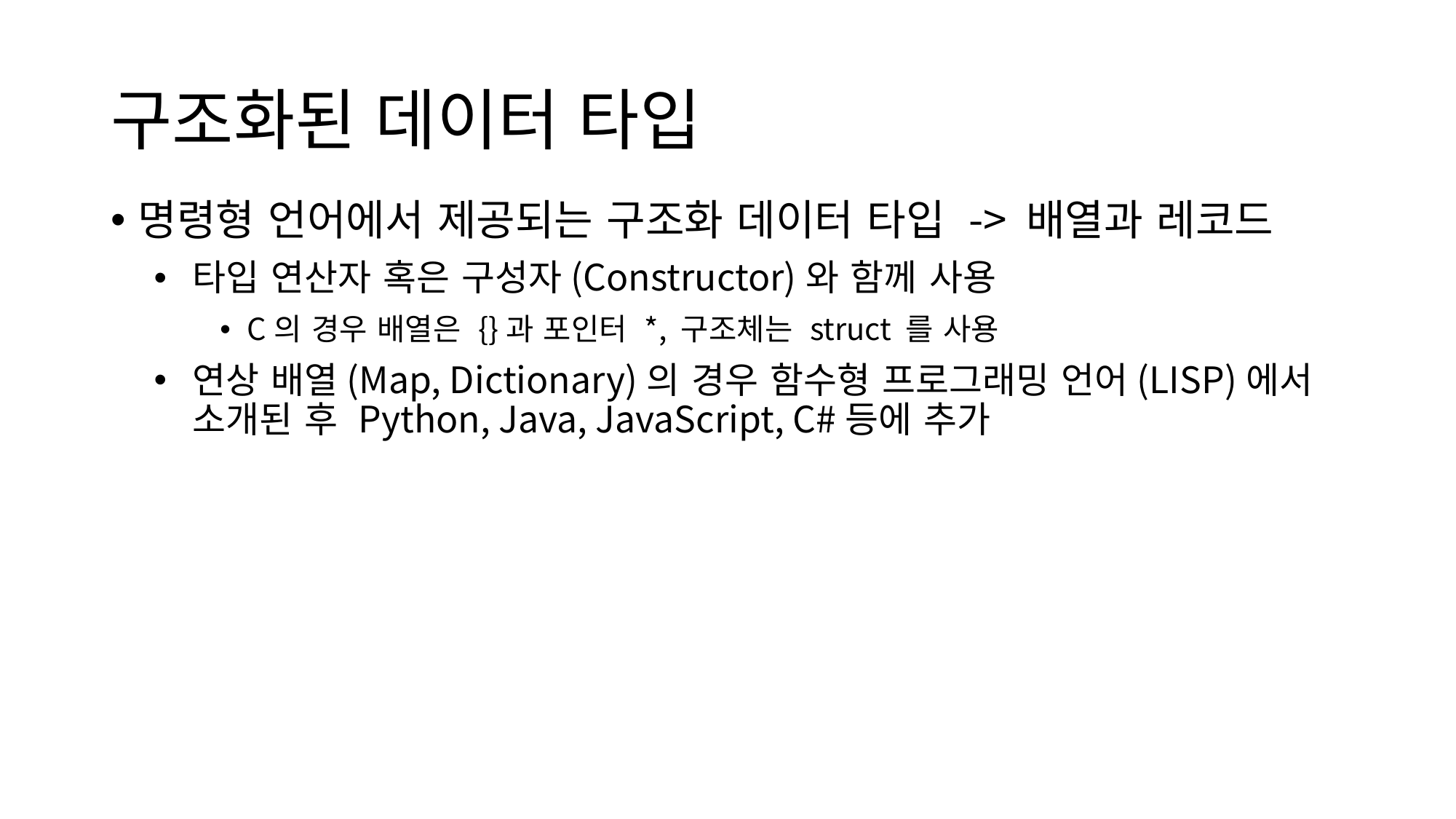

# 구조화된 데이터 타입
명령형 언어에서 제공되는 구조화 데이터 타입 -> 배열과 레코드
타입 연산자 혹은 구성자(Constructor)와 함께 사용
C의 경우 배열은 {}과 포인터 *, 구조체는 struct 를 사용
연상 배열(Map, Dictionary)의 경우 함수형 프로그래밍 언어(LISP)에서 소개된 후 Python, Java, JavaScript, C#등에 추가